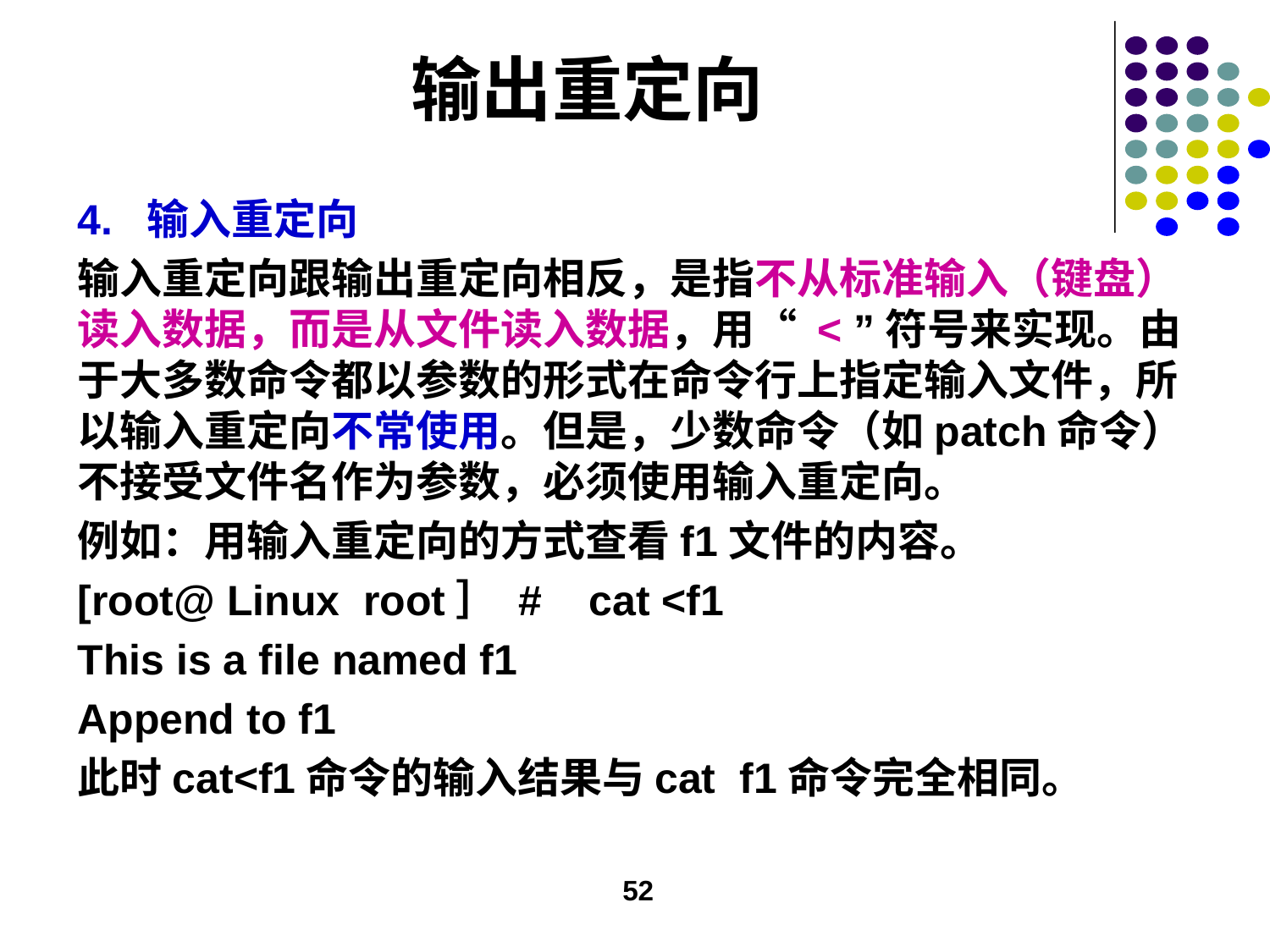

# 输出重定向
4.  输入重定向
输入重定向跟输出重定向相反，是指不从标准输入（键盘）读入数据，而是从文件读入数据，用“ < ”符号来实现。由于大多数命令都以参数的形式在命令行上指定输入文件，所以输入重定向不常使用。但是，少数命令（如patch命令）不接受文件名作为参数，必须使用输入重定向。
例如：用输入重定向的方式查看f1文件的内容。
[root@ Linux  root］ #    cat <f1
This is a file named f1
Append to f1
此时cat<f1命令的输入结果与cat  f1命令完全相同。

52